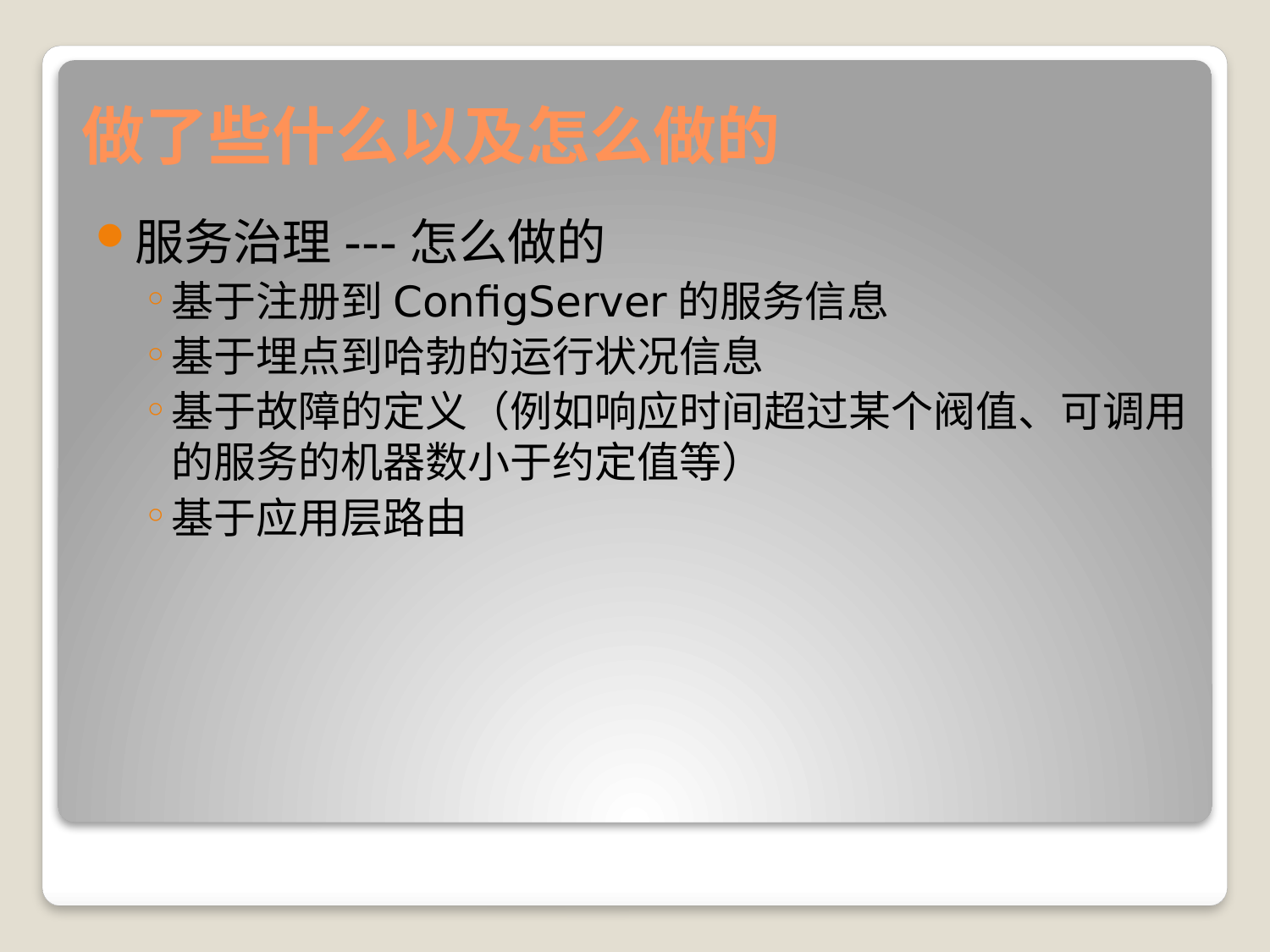

# 做了些什么以及怎么做的
服务治理---怎么做的
基于注册到ConfigServer的服务信息
基于埋点到哈勃的运行状况信息
基于故障的定义（例如响应时间超过某个阀值、可调用的服务的机器数小于约定值等）
基于应用层路由